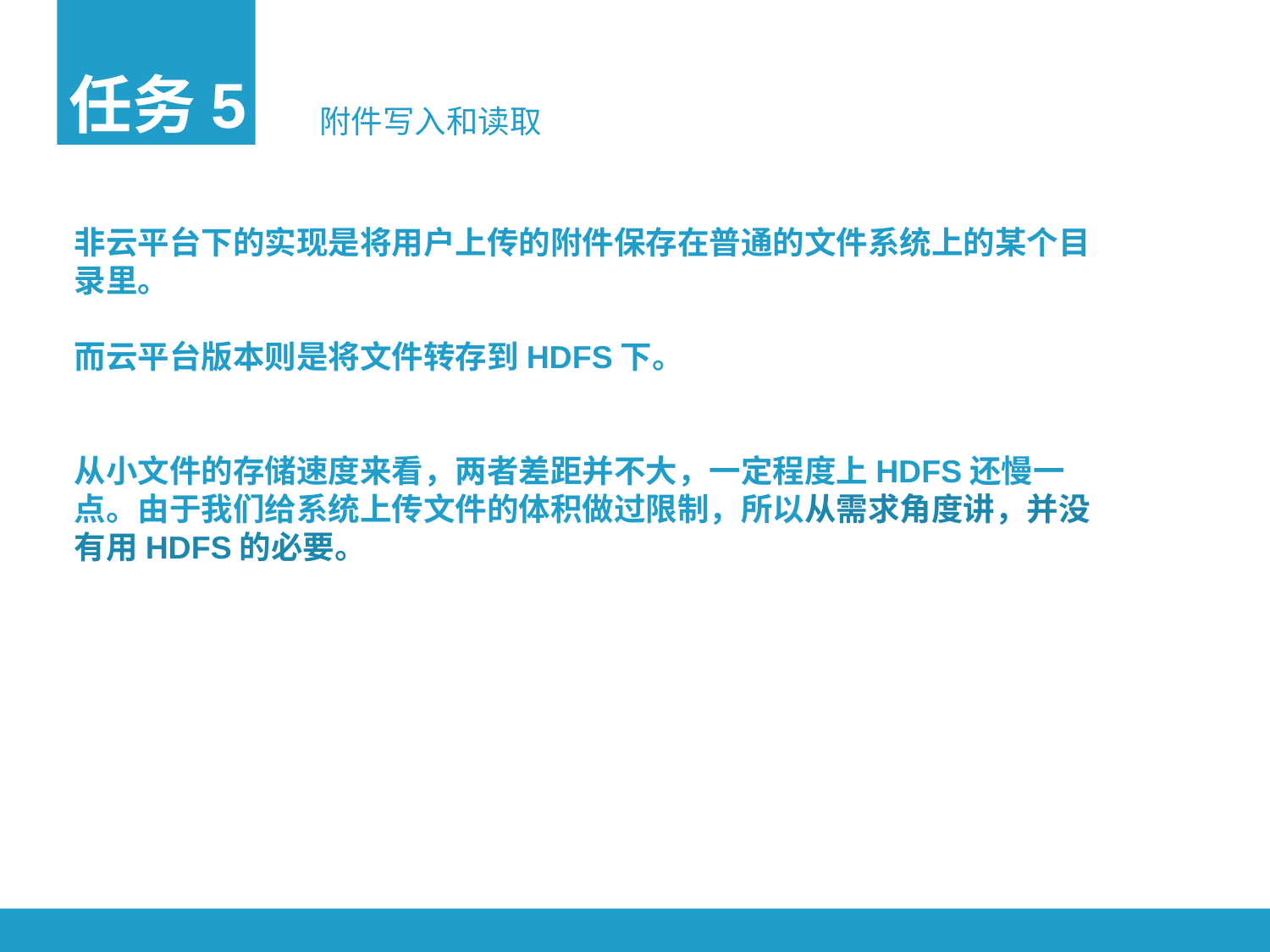

任务5
附件写入和读取
非云平台下的实现是将用户上传的附件保存在普通的文件系统上的某个目录里。

而云平台版本则是将文件转存到HDFS下。

从小文件的存储速度来看，两者差距并不大，一定程度上HDFS还慢一点。由于我们给系统上传文件的体积做过限制，所以从需求角度讲，并没有用HDFS的必要。